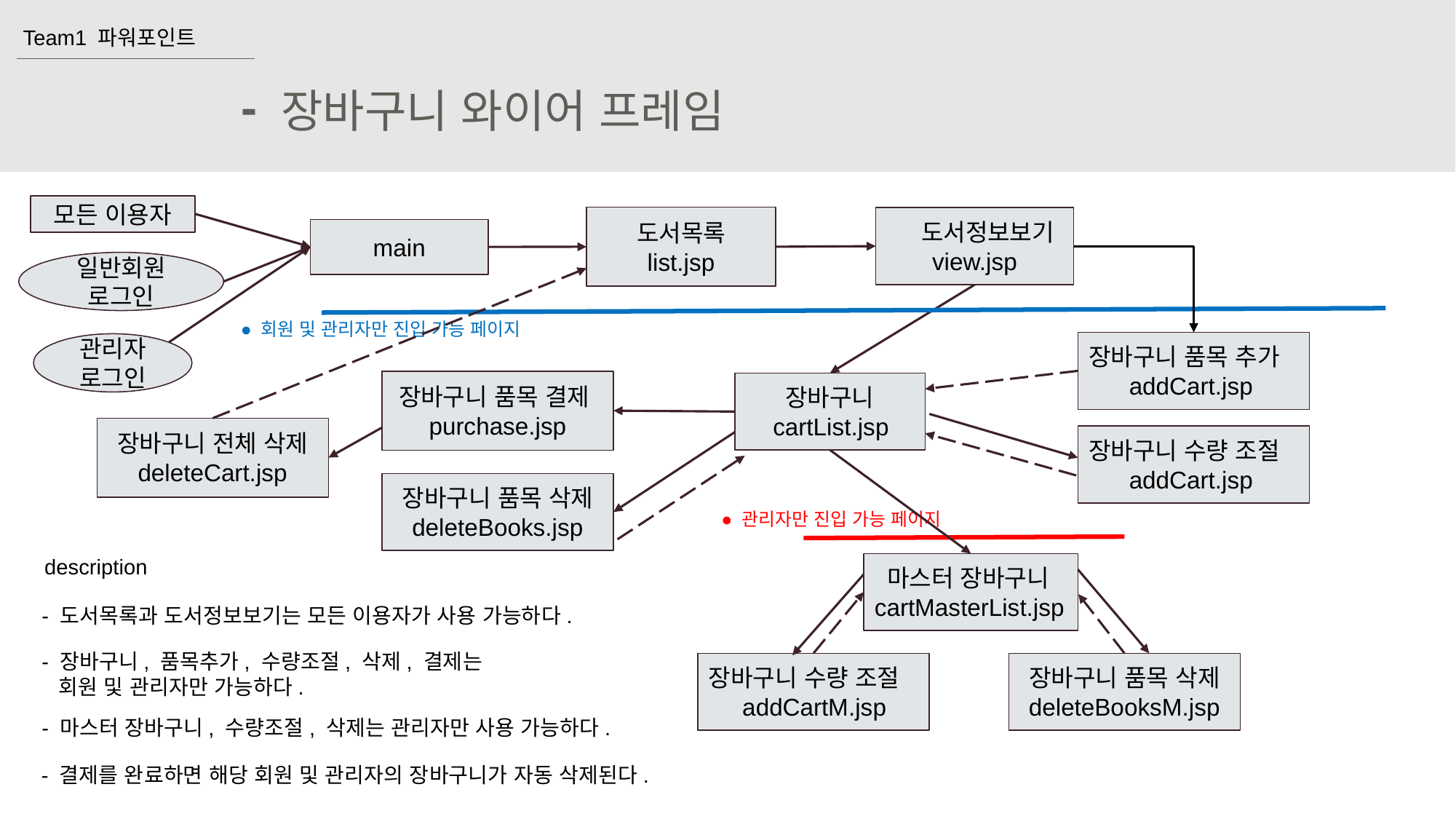

Team1 파워포인트
-
장바구니 와이어 프레임
모든 이용자
도서목록
list.jsp
   도서정보보기
view.jsp
main
일반회원 로그인
  ● 회원 및 관리자만 진입 가능 페이지
장바구니 품목 추가
      addCart.jsp
관리자 로그인
장바구니 품목 결제
purchase.jsp
     장바구니
    cartList.jsp
장바구니 전체 삭제
deleteCart.jsp
장바구니 수량 조절
      addCart.jsp
장바구니 품목 삭제
deleteBooks.jsp
 ● 관리자만 진입 가능 페이지
description
 마스터 장바구니
cartMasterList.jsp
- 도서목록과 도서정보보기는 모든 이용자가 사용 가능하다.
- 장바구니, 품목추가, 수량조절, 삭제, 결제는
  회원 및 관리자만 가능하다.
장바구니 수량 조절
     addCartM.jsp
장바구니 품목 삭제
deleteBooksM.jsp
- 마스터 장바구니, 수량조절, 삭제는 관리자만 사용 가능하다.
- 결제를 완료하면 해당 회원 및 관리자의 장바구니가 자동 삭제된다.